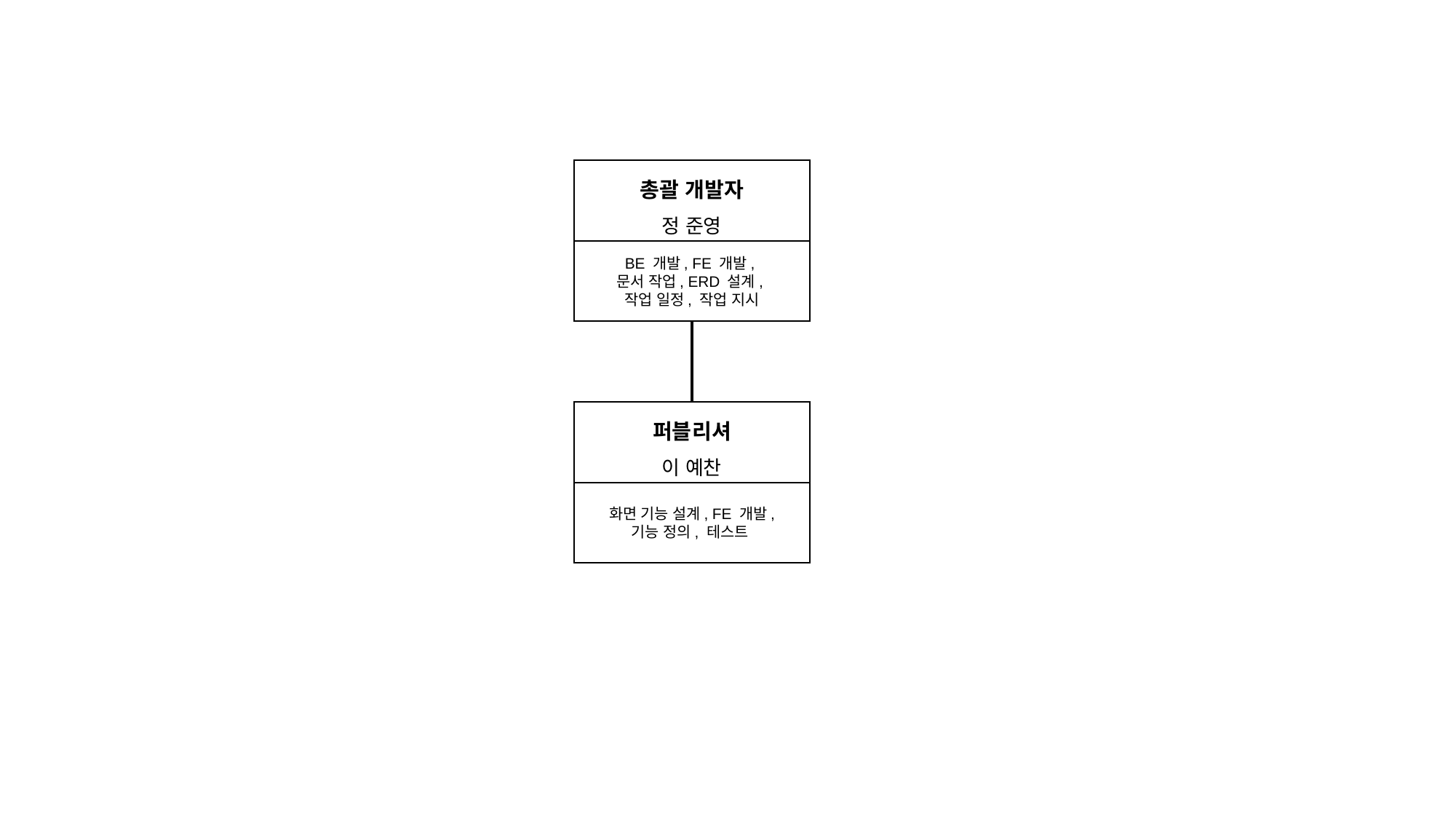

총괄 개발자
정 준영
BE 개발, FE 개발,
문서 작업, ERD 설계,
작업 일정, 작업 지시
퍼블리셔
이 예찬
화면 기능 설계, FE 개발,
기능 정의, 테스트